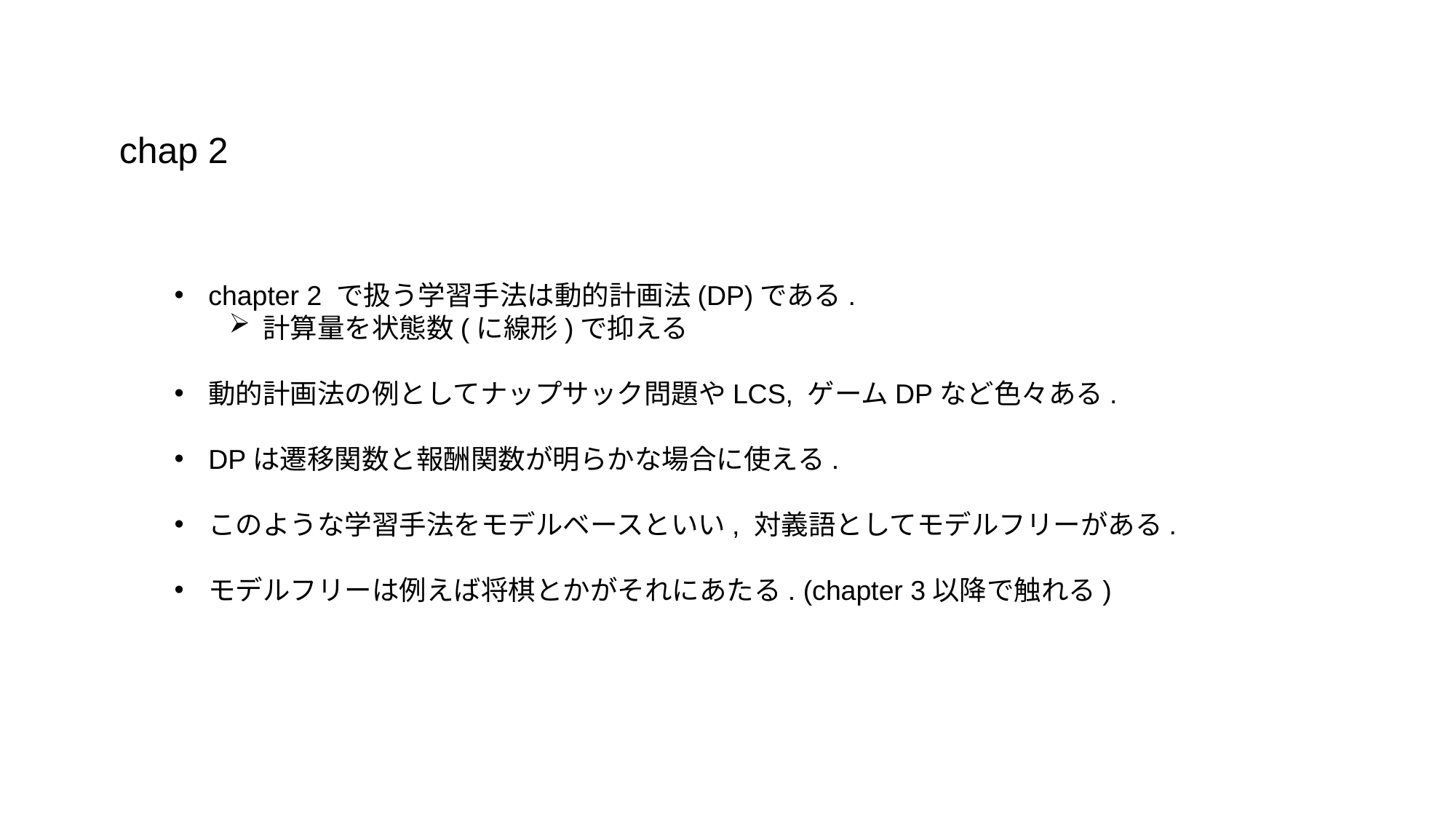

chap 2
chapter 2 で扱う学習手法は動的計画法(DP)である.
計算量を状態数(に線形)で抑える

動的計画法の例としてナップサック問題やLCS, ゲームDPなど色々ある.

DPは遷移関数と報酬関数が明らかな場合に使える.

このような学習手法をモデルベースといい, 対義語としてモデルフリーがある.

モデルフリーは例えば将棋とかがそれにあたる. (chapter 3以降で触れる)